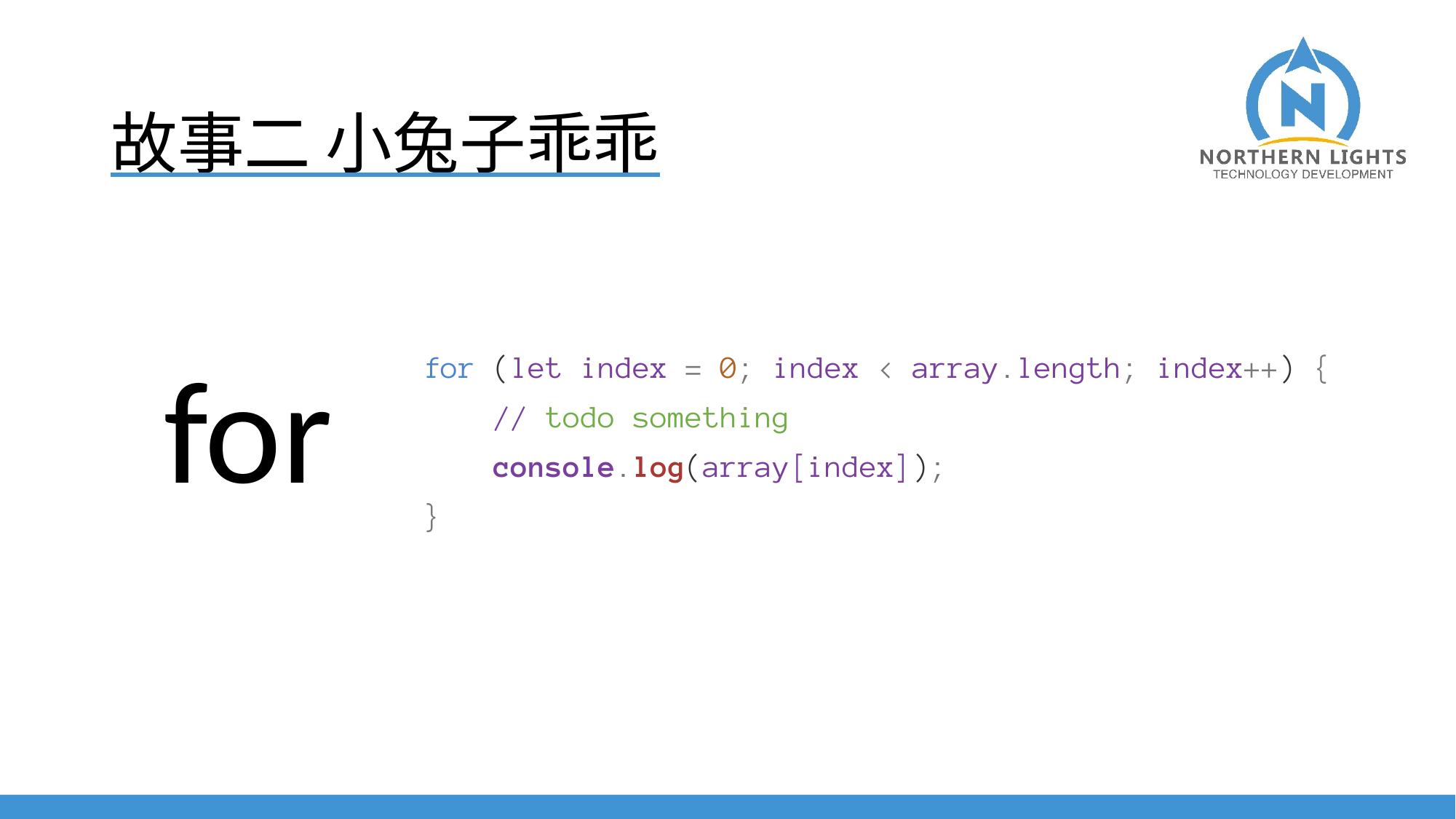

# 故事二 小兔子乖乖

for (let index = 0; index < array.length; index++) {
    // todo something
    console.log(array[index]);
}

for